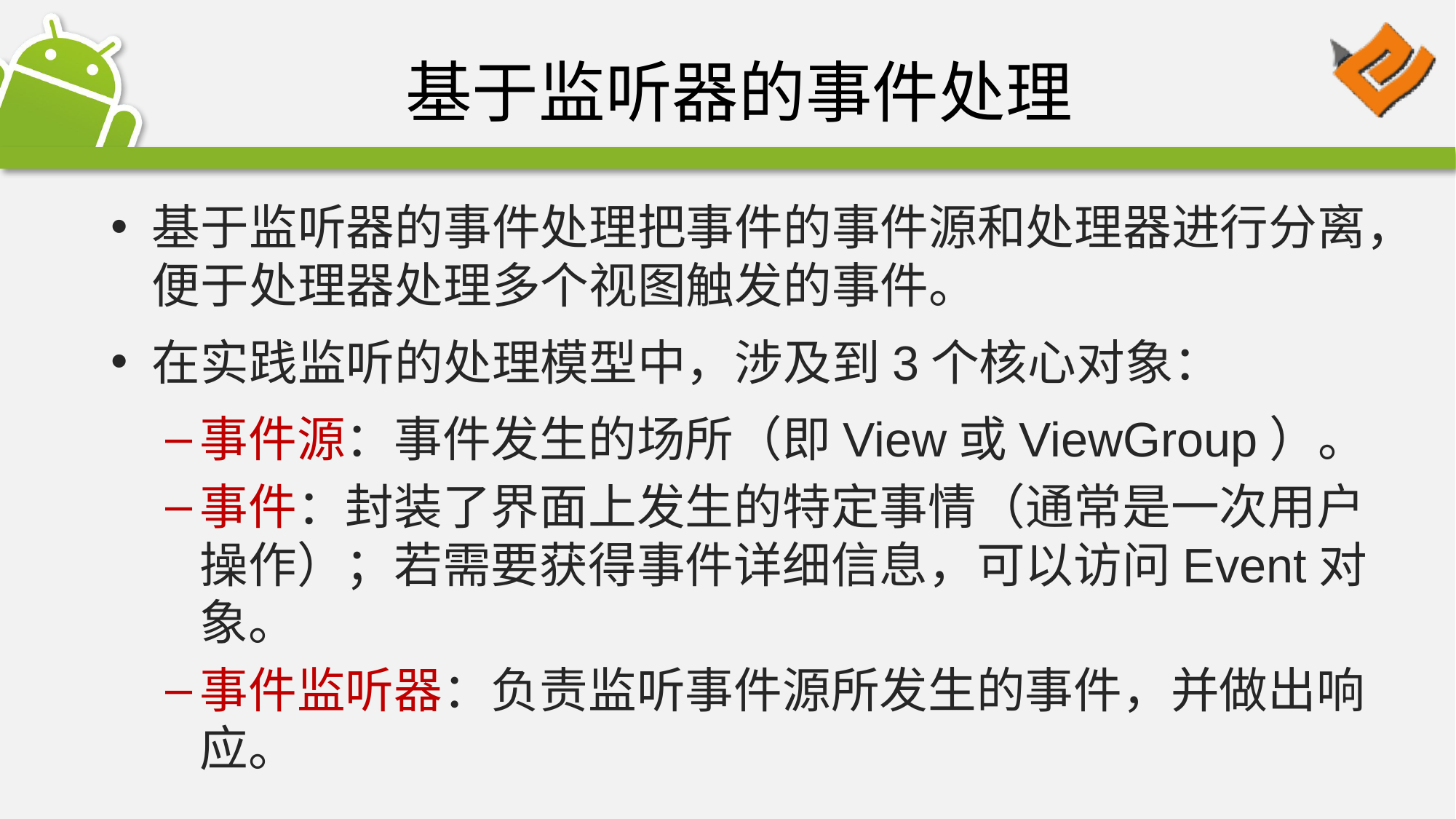

# 基于监听器的事件处理
基于监听器的事件处理把事件的事件源和处理器进行分离，便于处理器处理多个视图触发的事件。
在实践监听的处理模型中，涉及到3个核心对象：
事件源：事件发生的场所（即View或ViewGroup）。
事件：封装了界面上发生的特定事情（通常是一次用户操作）；若需要获得事件详细信息，可以访问Event对象。
事件监听器：负责监听事件源所发生的事件，并做出响应。